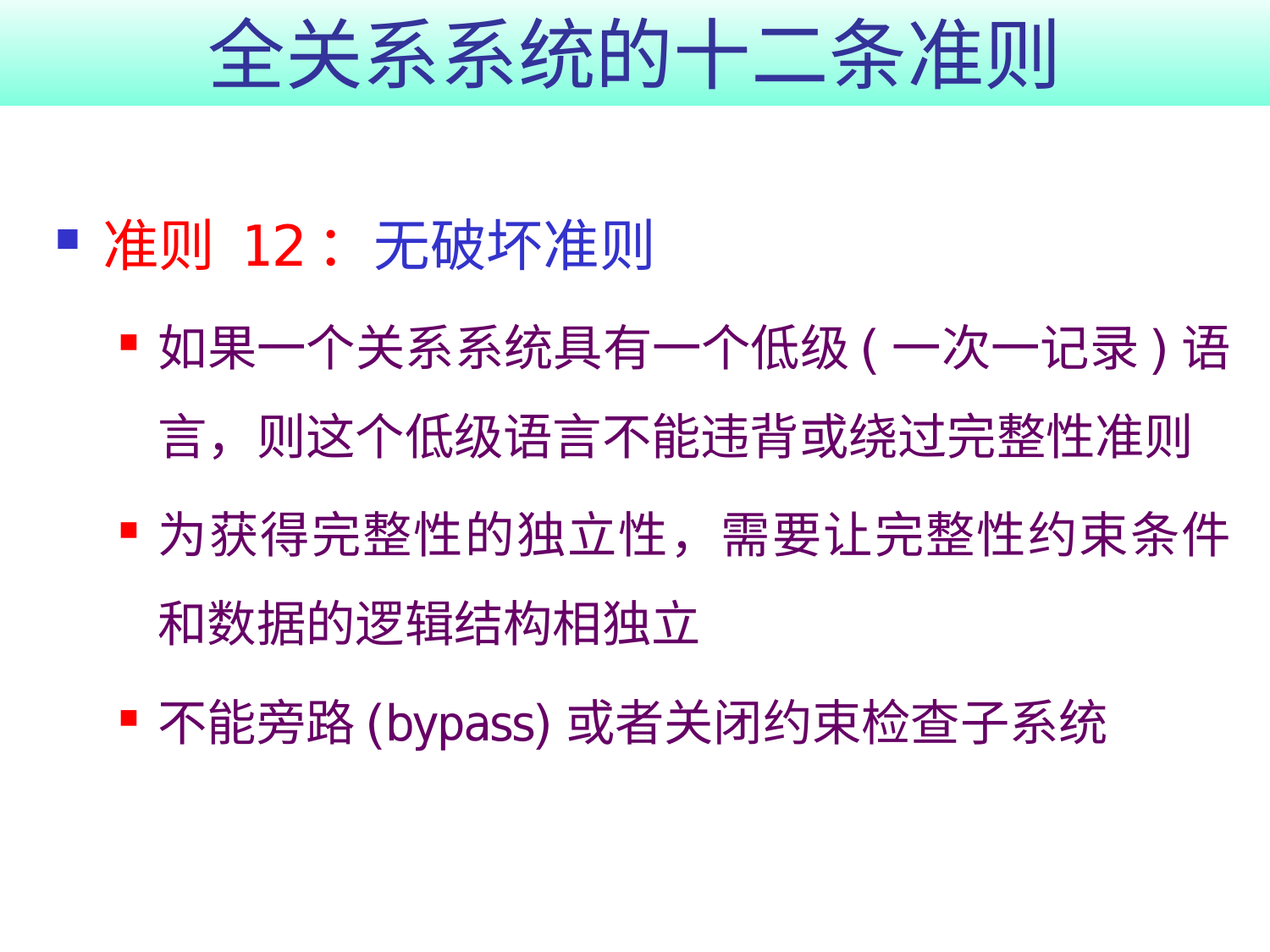

# 全关系系统的十二条准则
准则 12：无破坏准则
如果一个关系系统具有一个低级(一次一记录)语言，则这个低级语言不能违背或绕过完整性准则
为获得完整性的独立性，需要让完整性约束条件和数据的逻辑结构相独立
不能旁路(bypass)或者关闭约束检查子系统